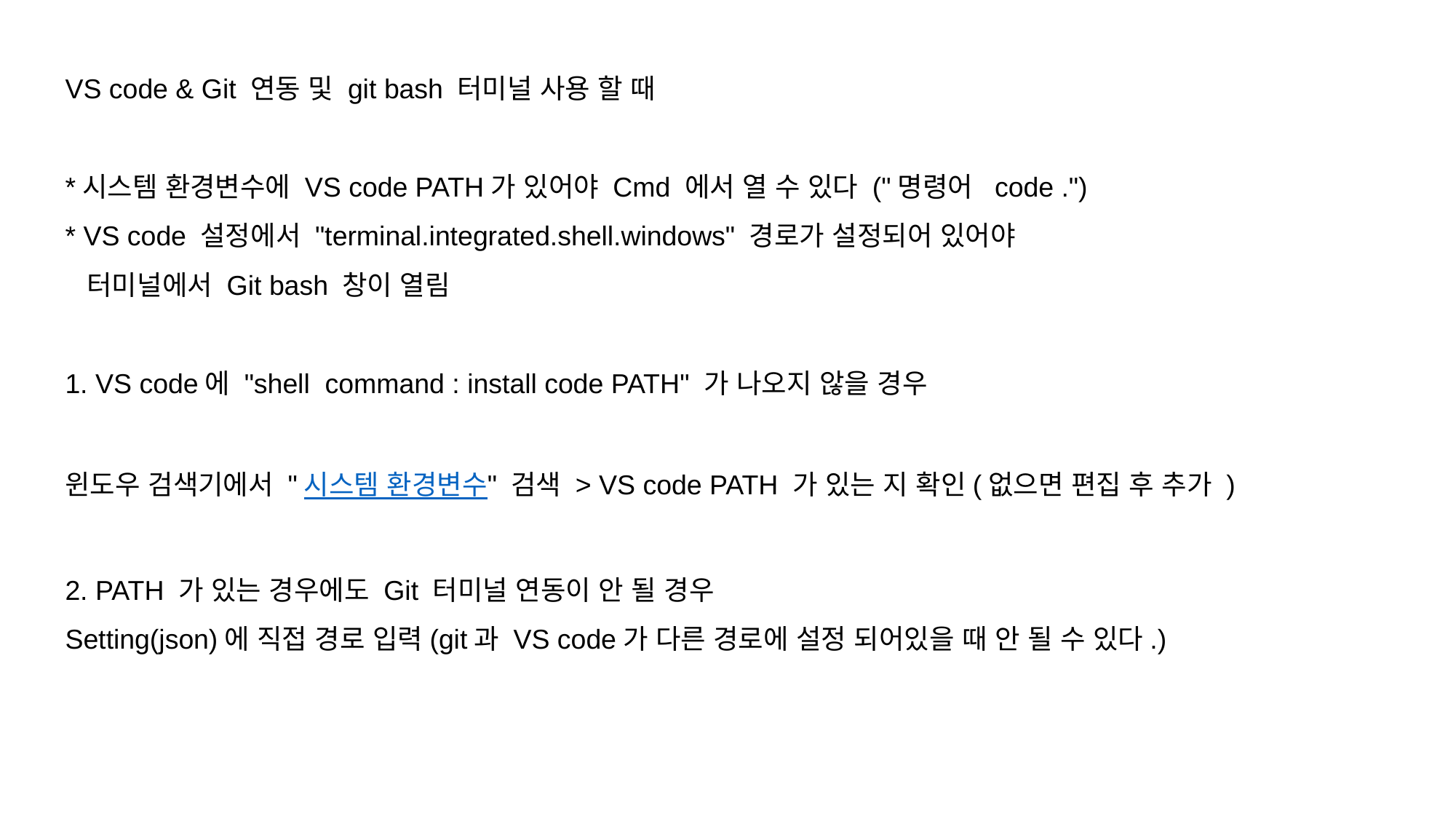

VS code & Git 연동 및 git bash 터미널 사용 할 때

*시스템 환경변수에 VS code PATH가 있어야 Cmd 에서 열 수 있다 ("명령어  code .")
* VS code 설정에서 "terminal.integrated.shell.windows" 경로가 설정되어 있어야
  터미널에서 Git bash 창이 열림

1. VS code에 "shell  command : install code PATH" 가 나오지 않을 경우

윈도우 검색기에서 "시스템 환경변수" 검색 > VS code PATH 가 있는 지 확인(없으면 편집 후 추가 )
2. PATH 가 있는 경우에도 Git 터미널 연동이 안 될 경우
Setting(json)에 직접 경로 입력(git과 VS code가 다른 경로에 설정 되어있을 때 안 될 수 있다.)